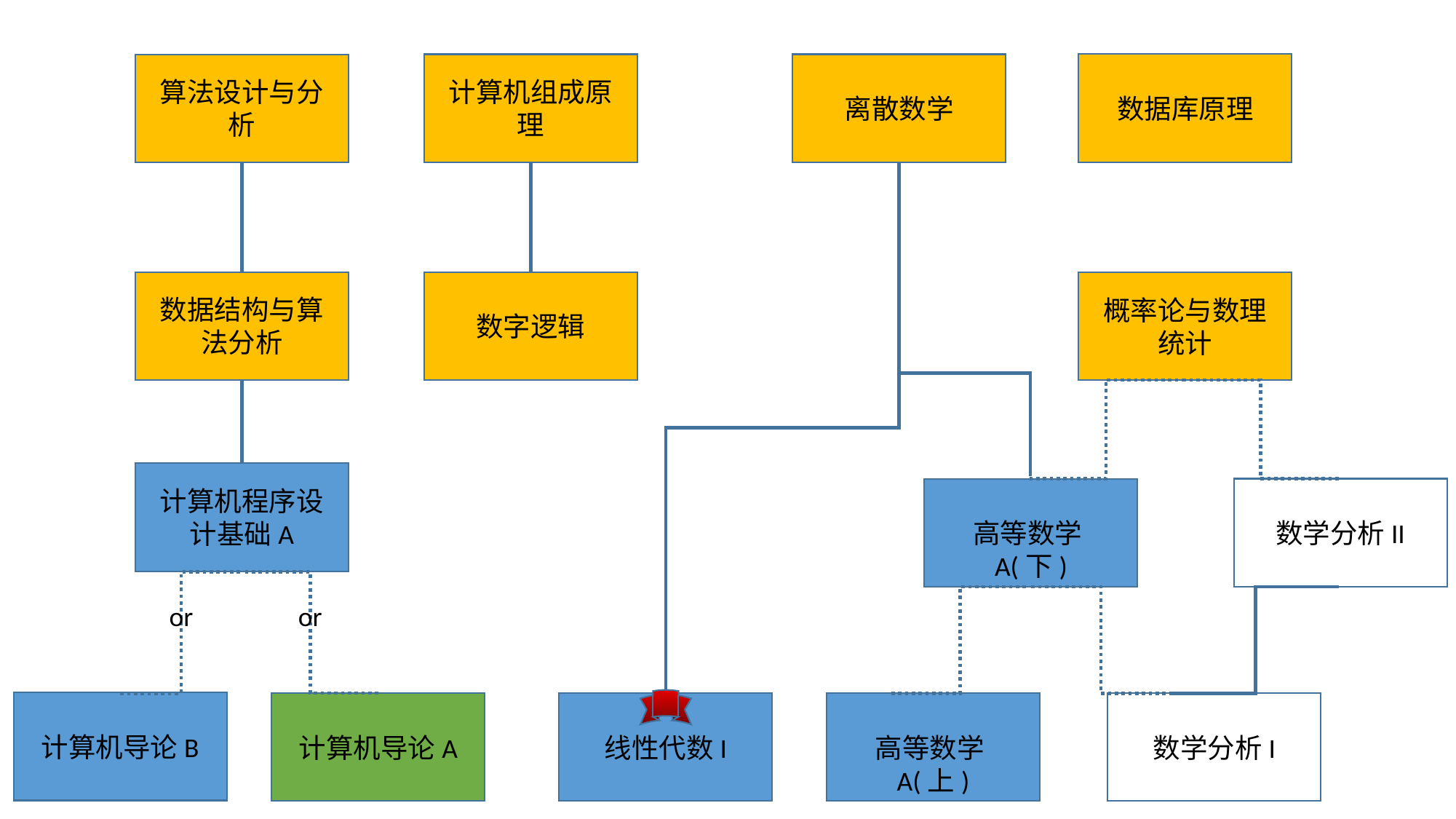

数据库原理

计算机组成原理

离散数学

算法设计与分析

数据结构与算法分析

概率论与数理统计

数字逻辑

计算机程序设计基础A

数学分析II

高等数学A(下)
or
or

计算机导论B

计算机导论A

线性代数I

高等数学A(上)

数学分析I